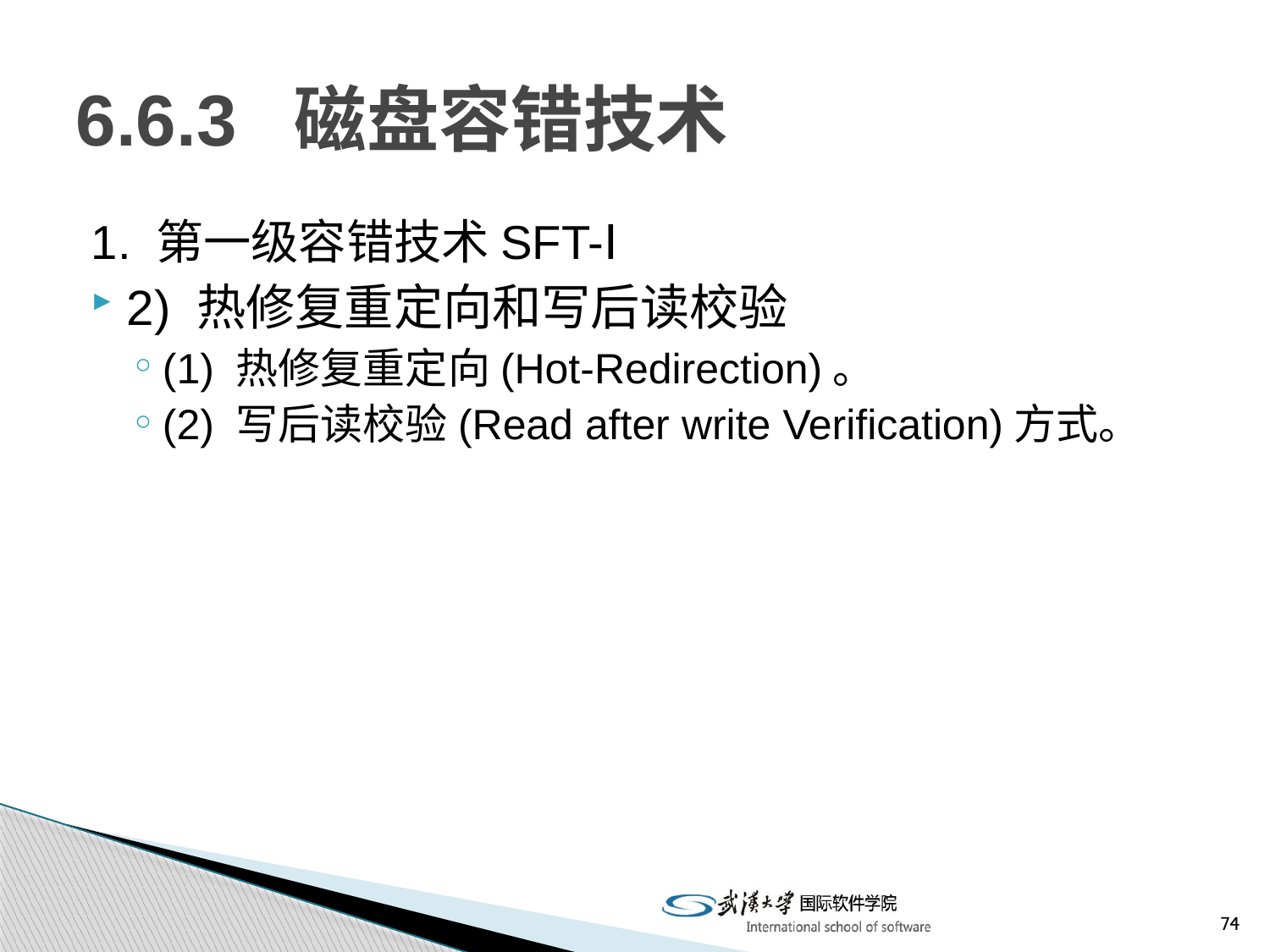

# 6.6.3  磁盘容错技术
1. 第一级容错技术SFT-Ⅰ
2) 热修复重定向和写后读校验
(1) 热修复重定向(Hot-Redirection)。
(2) 写后读校验(Read after write Verification)方式。

74